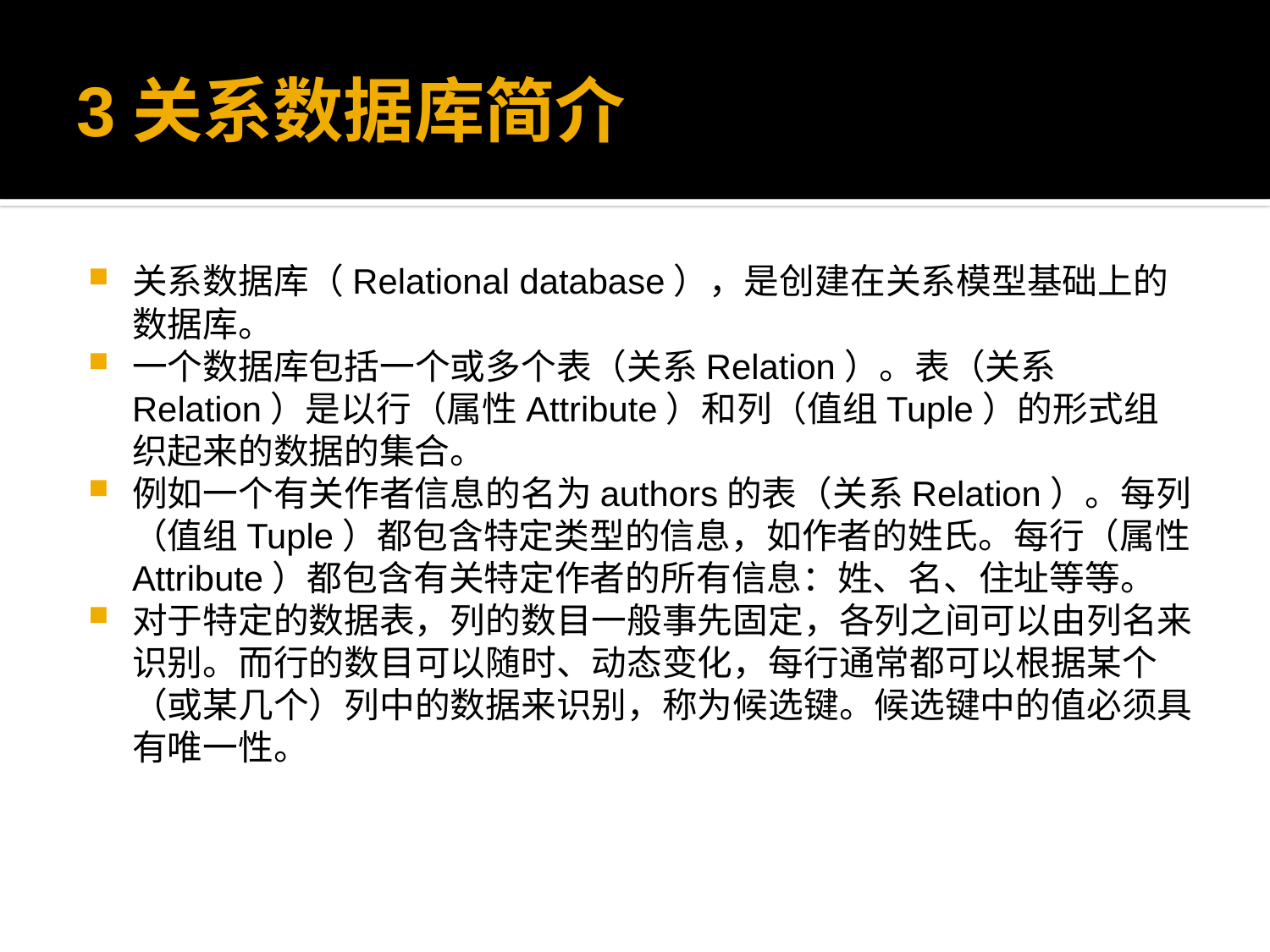

# 3关系数据库简介
关系数据库（Relational database），是创建在关系模型基础上的数据库。
一个数据库包括一个或多个表（关系Relation）。表（关系Relation）是以行（属性Attribute）和列（值组Tuple）的形式组织起来的数据的集合。
例如一个有关作者信息的名为authors的表（关系Relation）。每列（值组Tuple）都包含特定类型的信息，如作者的姓氏。每行（属性Attribute）都包含有关特定作者的所有信息：姓、名、住址等等。
对于特定的数据表，列的数目一般事先固定，各列之间可以由列名来识别。而行的数目可以随时、动态变化，每行通常都可以根据某个（或某几个）列中的数据来识别，称为候选键。候选键中的值必须具有唯一性。